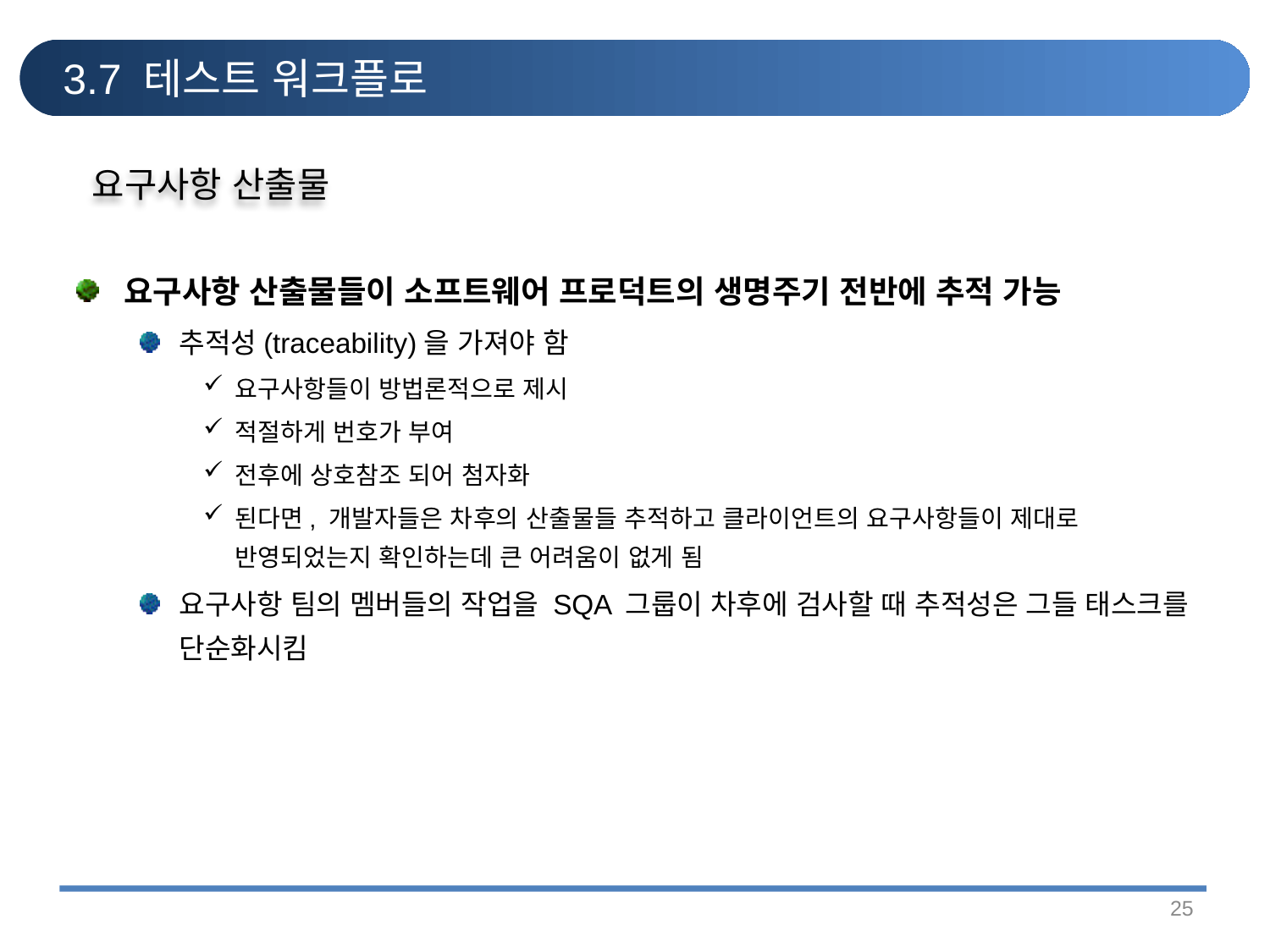

# 3.7 테스트 워크플로
요구사항 산출물
요구사항 산출물들이 소프트웨어 프로덕트의 생명주기 전반에 추적 가능
추적성(traceability)을 가져야 함
요구사항들이 방법론적으로 제시
적절하게 번호가 부여
전후에 상호참조 되어 첨자화
된다면, 개발자들은 차후의 산출물들 추적하고 클라이언트의 요구사항들이 제대로 반영되었는지 확인하는데 큰 어려움이 없게 됨
요구사항 팀의 멤버들의 작업을 SQA 그룹이 차후에 검사할 때 추적성은 그들 태스크를 단순화시킴

25